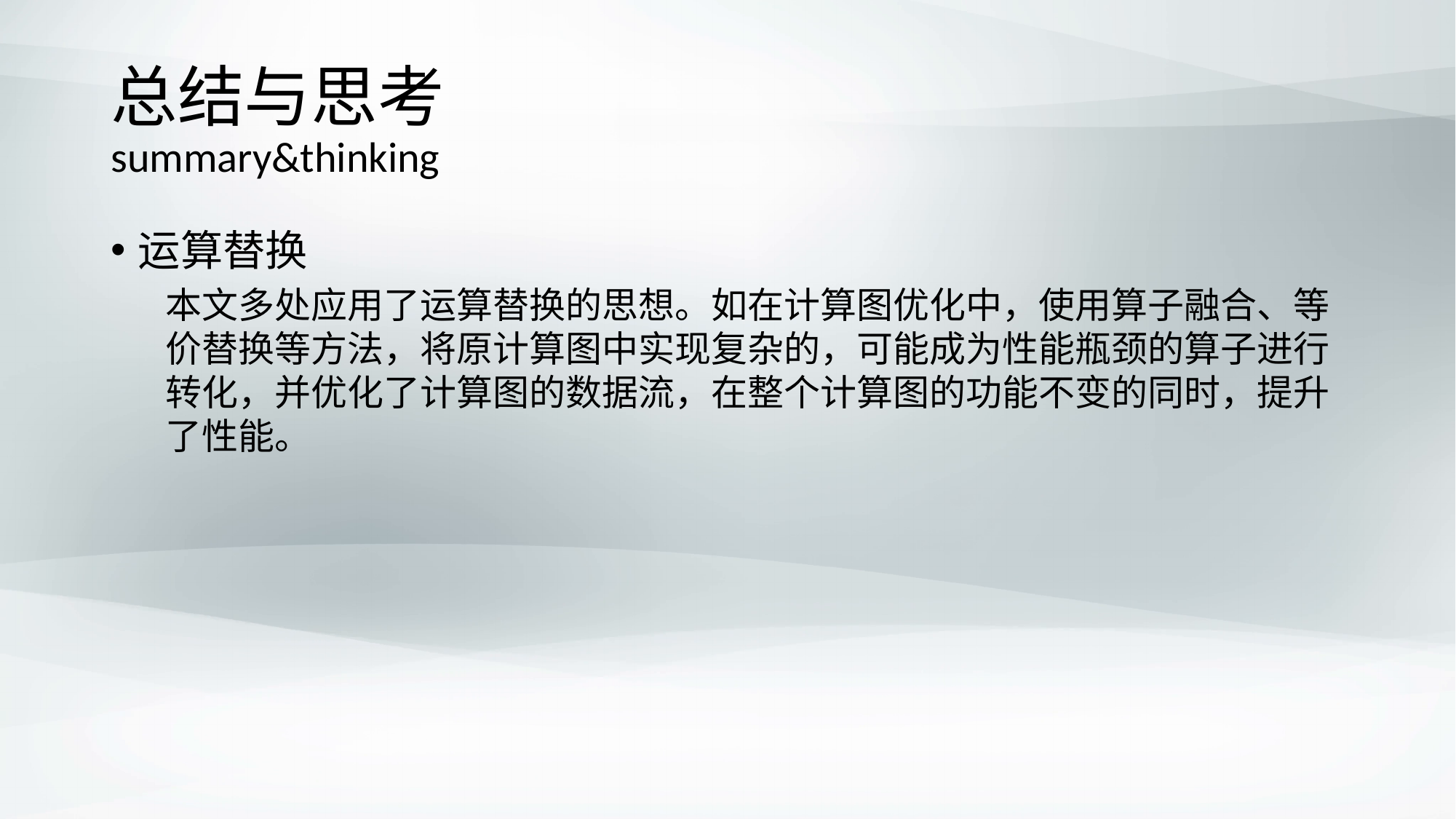

# 总结与思考 summary&thinking
运算替换
本文多处应用了运算替换的思想。如在计算图优化中，使用算子融合、等价替换等方法，将原计算图中实现复杂的，可能成为性能瓶颈的算子进行转化，并优化了计算图的数据流，在整个计算图的功能不变的同时，提升了性能。